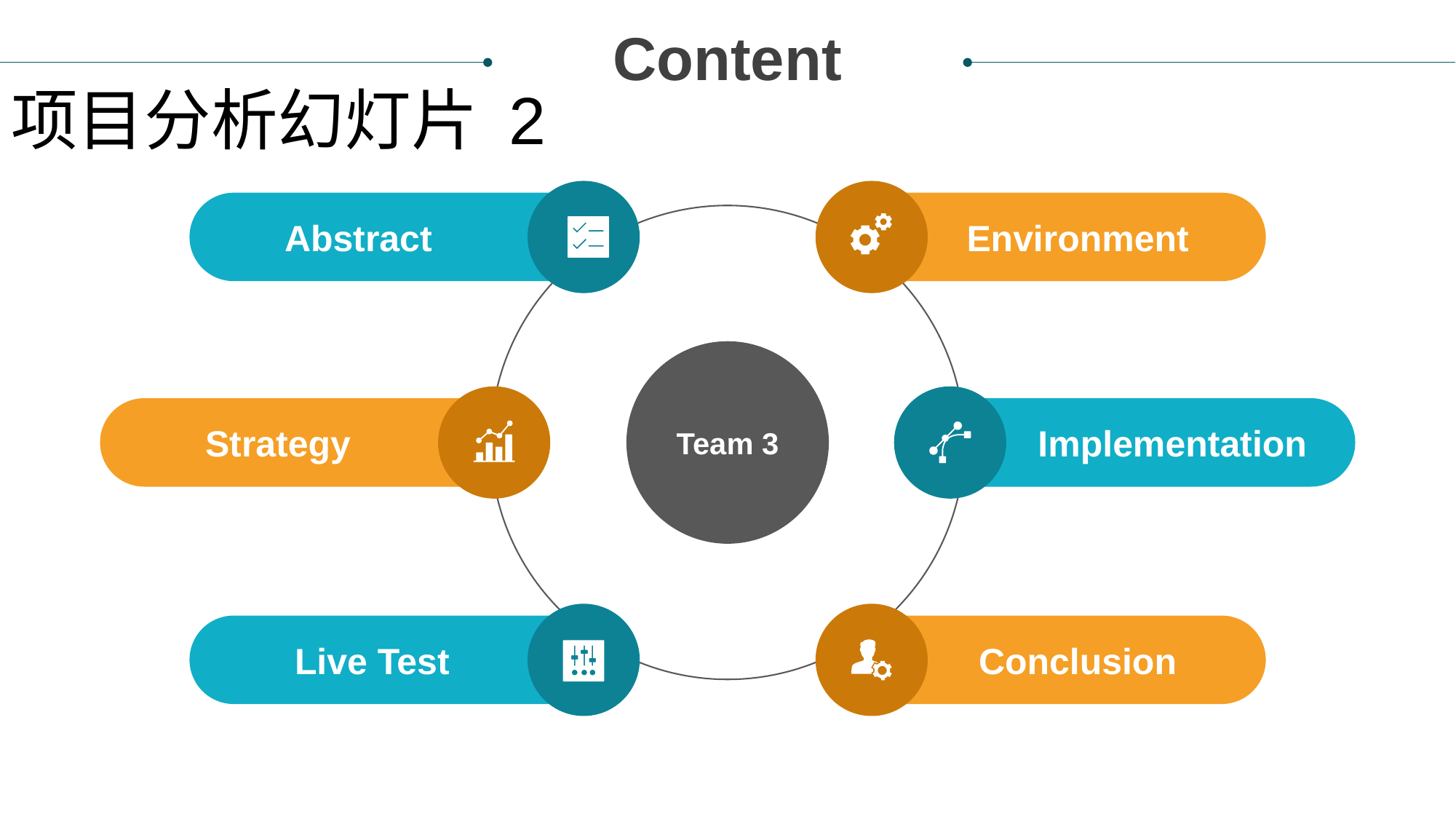

Content
项目分析幻灯片 2

       Abstract
      Environment

Team 3

        Strategy
       Implementation

        Live Test
      Conclusion